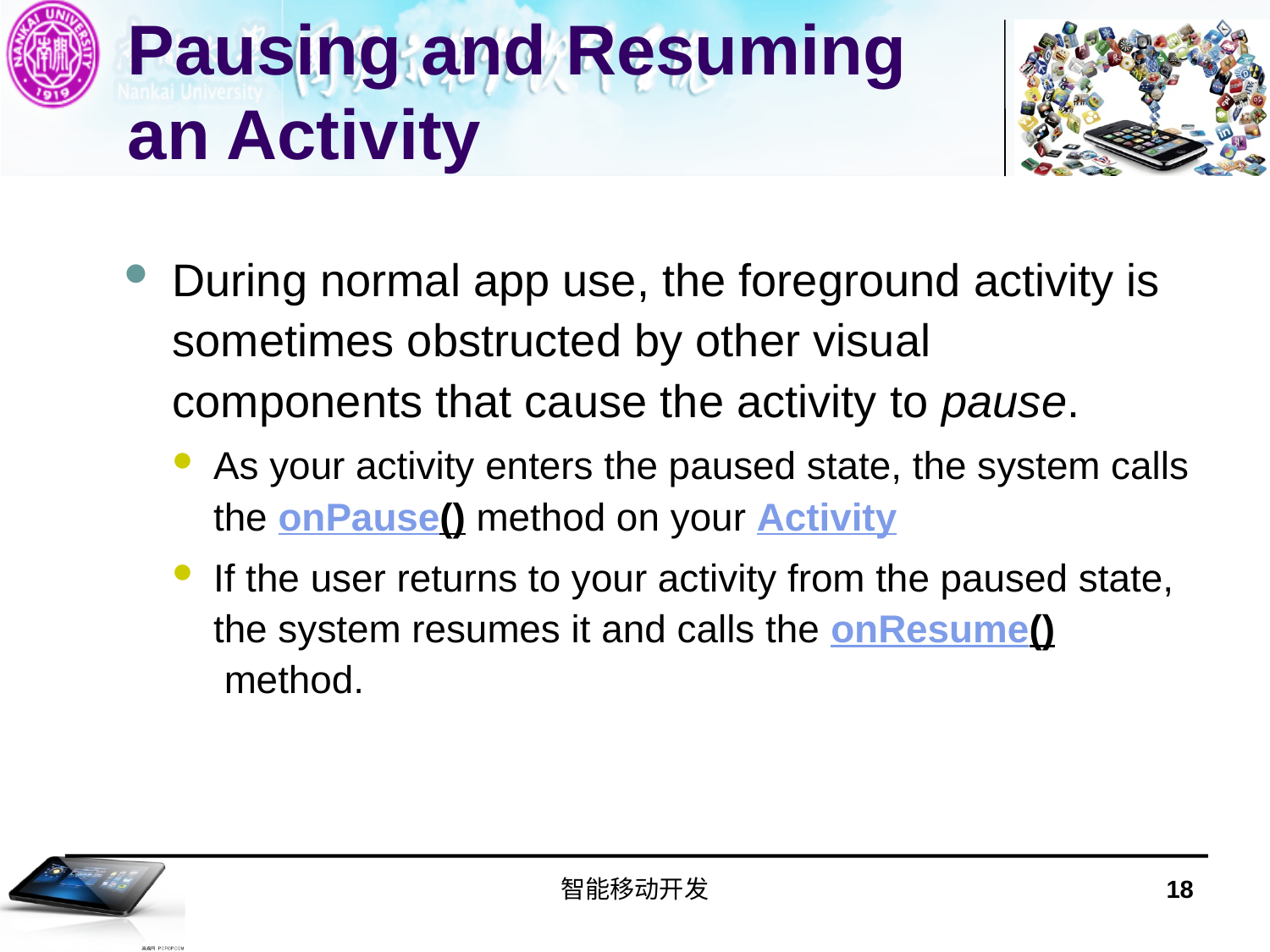

# Pausing and Resuming an Activity
During normal app use, the foreground activity is sometimes obstructed by other visual components that cause the activity to pause.
As your activity enters the paused state, the system calls the onPause() method on your Activity
If the user returns to your activity from the paused state, the system resumes it and calls the onResume() method.
智能移动开发
18